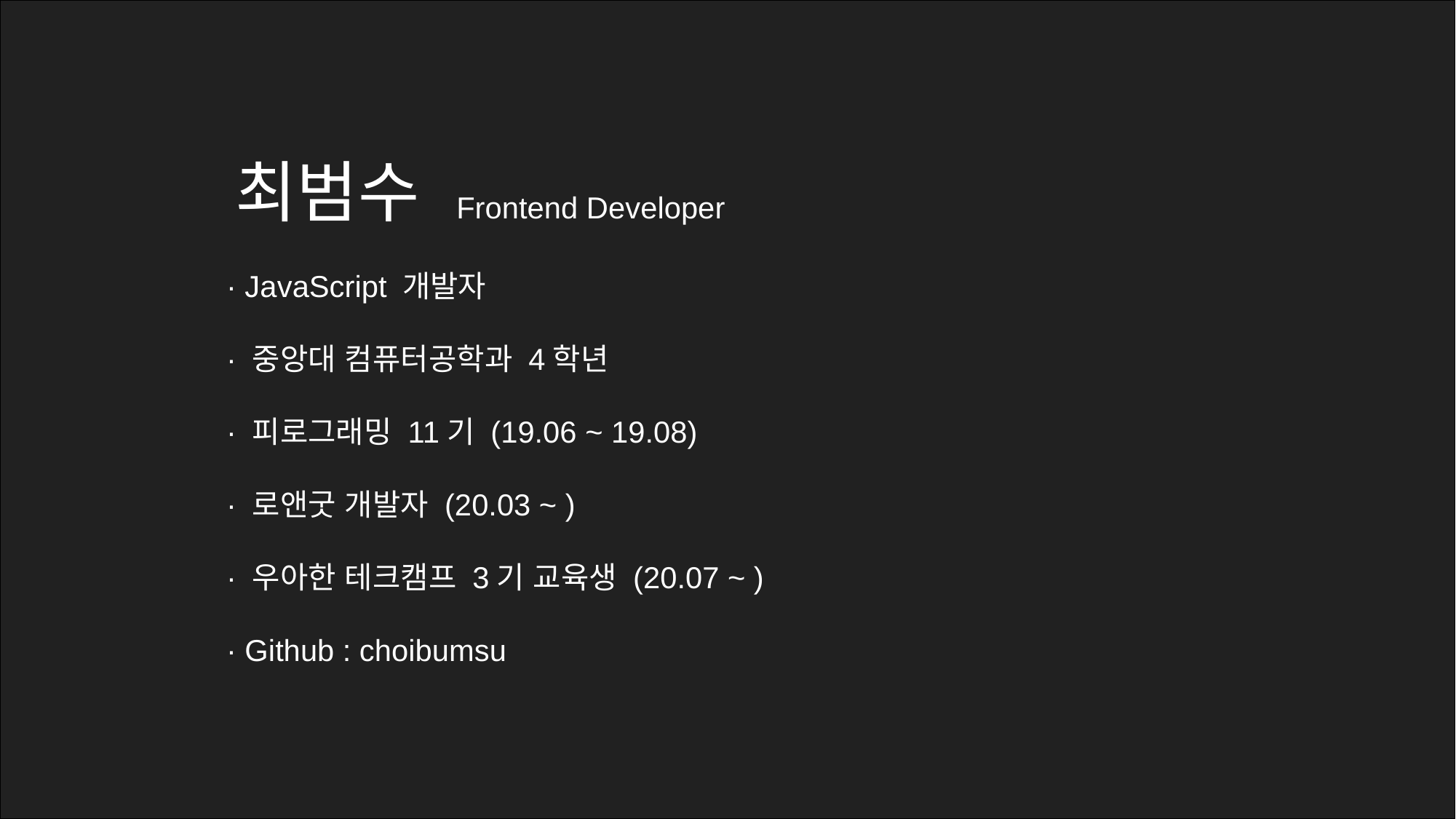

최범수
Frontend Developer
· JavaScript 개발자

· 중앙대 컴퓨터공학과 4학년

· 피로그래밍 11기 (19.06 ~ 19.08)

· 로앤굿 개발자 (20.03 ~ )

· 우아한 테크캠프 3기 교육생 (20.07 ~ )

· Github : choibumsu